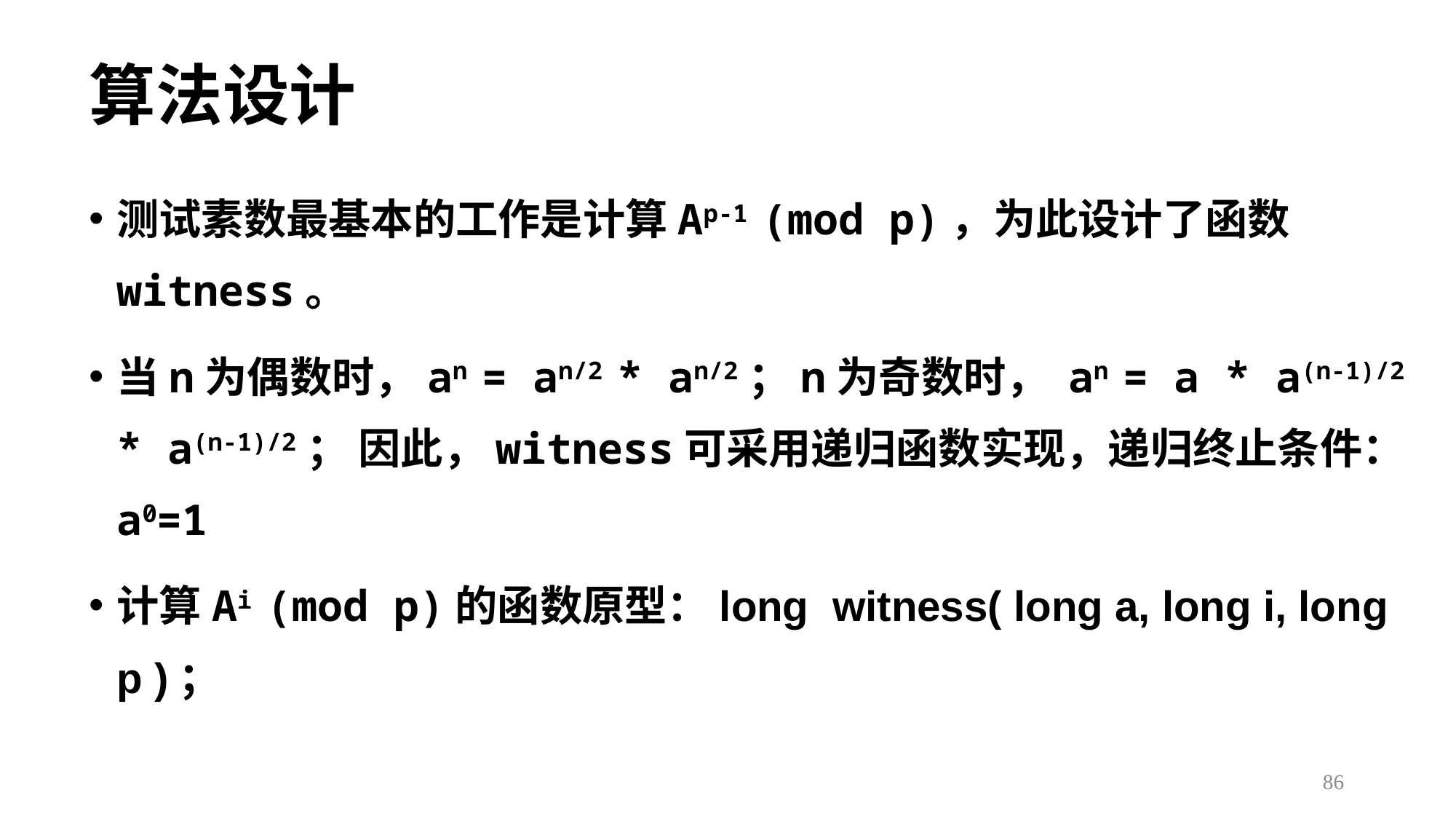

# 算法设计
测试素数最基本的工作是计算Ap-1 (mod p)，为此设计了函数witness。
当n为偶数时，an = an/2 * an/2；n为奇数时， an = a * a(n-1)/2 * a(n-1)/2； 因此，witness可采用递归函数实现，递归终止条件：a0=1
计算Ai (mod p)的函数原型：long  witness( long a, long i, long p )；
86